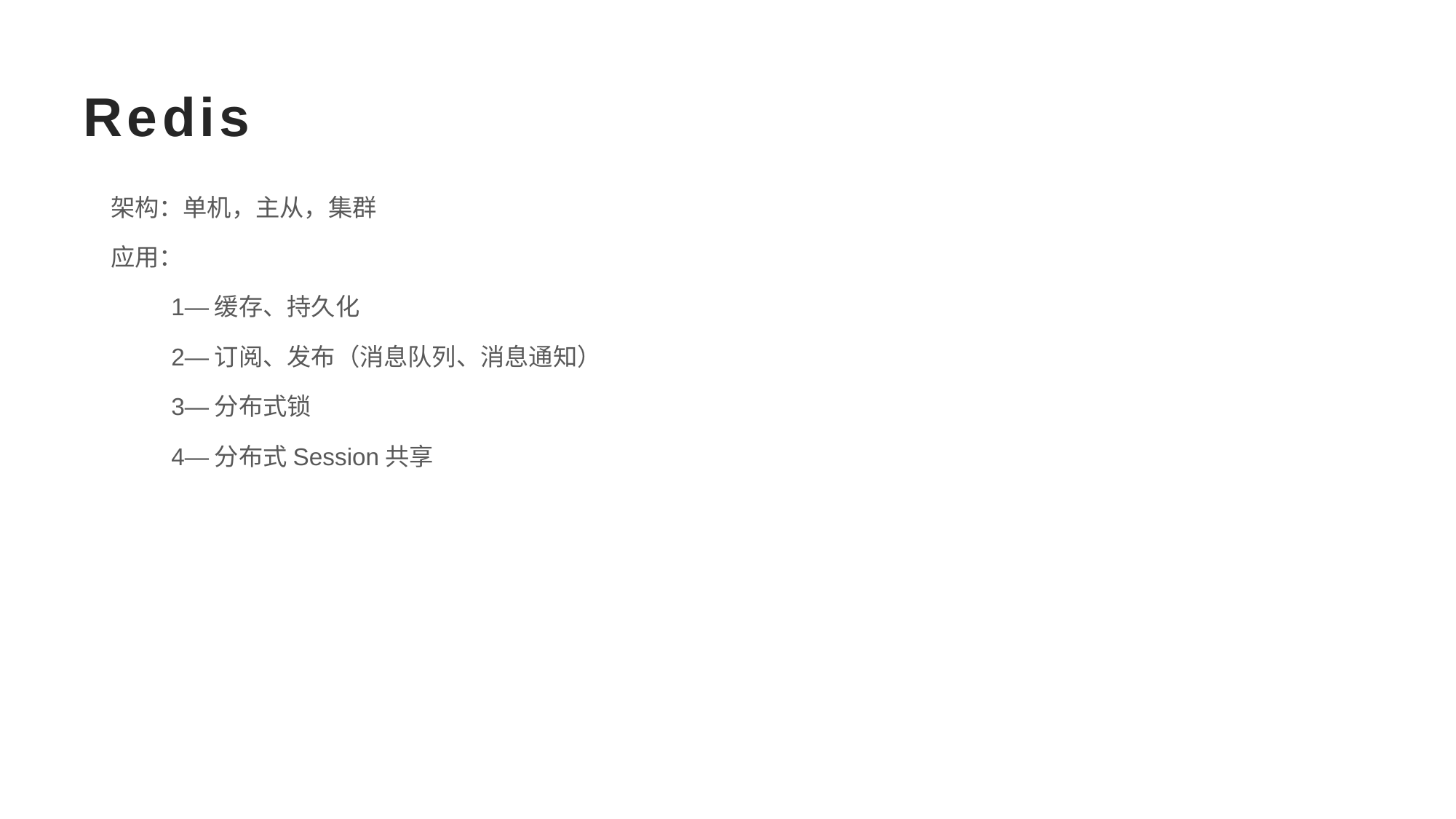

Redis
架构：单机，主从，集群
应用：
         1—缓存、持久化
         2—订阅、发布（消息队列、消息通知）
         3—分布式锁
         4—分布式Session共享